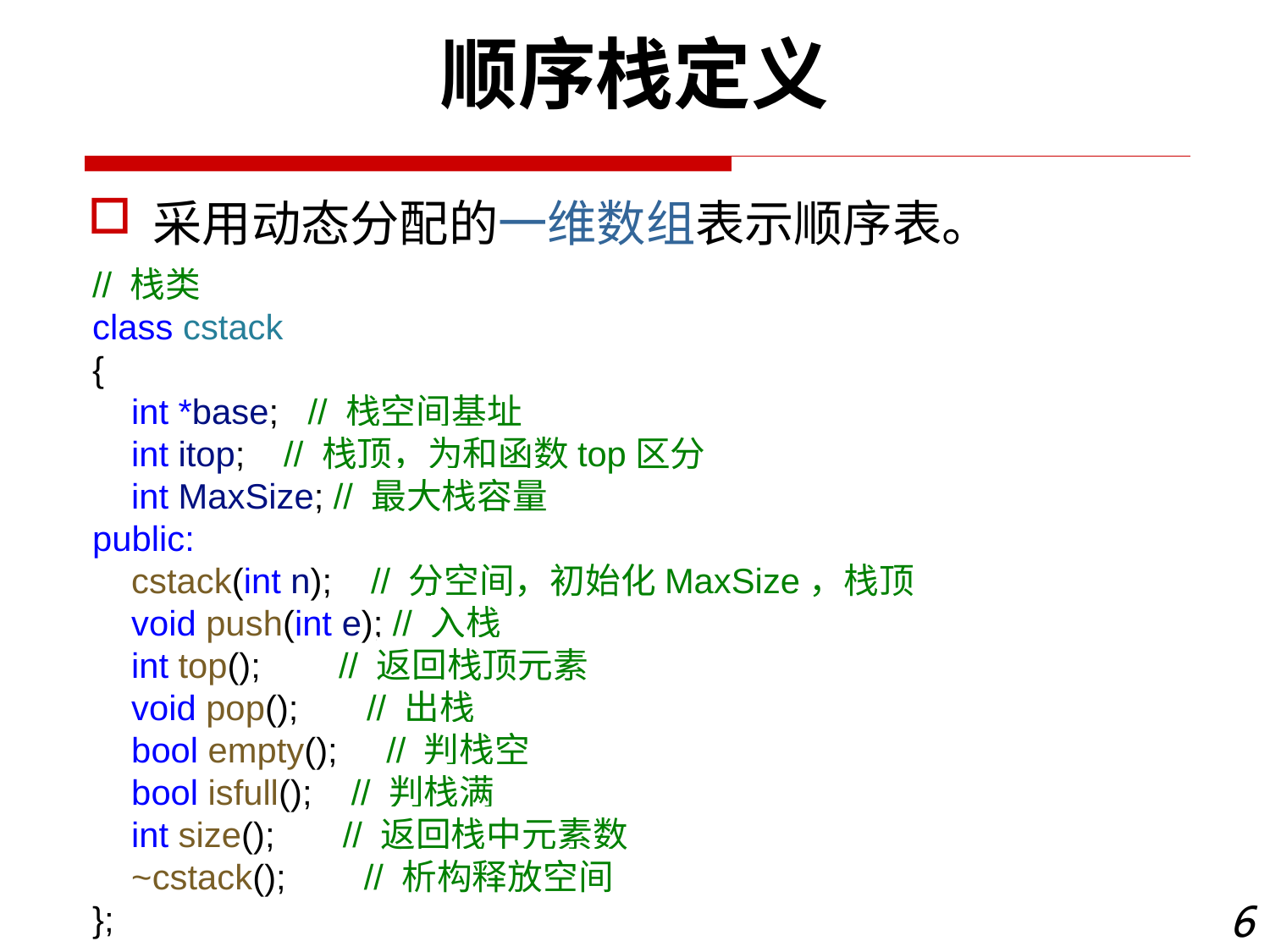

顺序栈定义
采用动态分配的一维数组表示顺序表。
// 栈类
class cstack
{
    int *base;   // 栈空间基址
    int itop;    // 栈顶，为和函数top区分
    int MaxSize; // 最大栈容量
public:
    cstack(int n);    // 分空间，初始化MaxSize，栈顶
    void push(int e); // 入栈
    int top();        // 返回栈顶元素
    void pop();       // 出栈
    bool empty();     // 判栈空
    bool isfull();    // 判栈满
    int size();       // 返回栈中元素数
    ~cstack();        // 析构释放空间
};
6